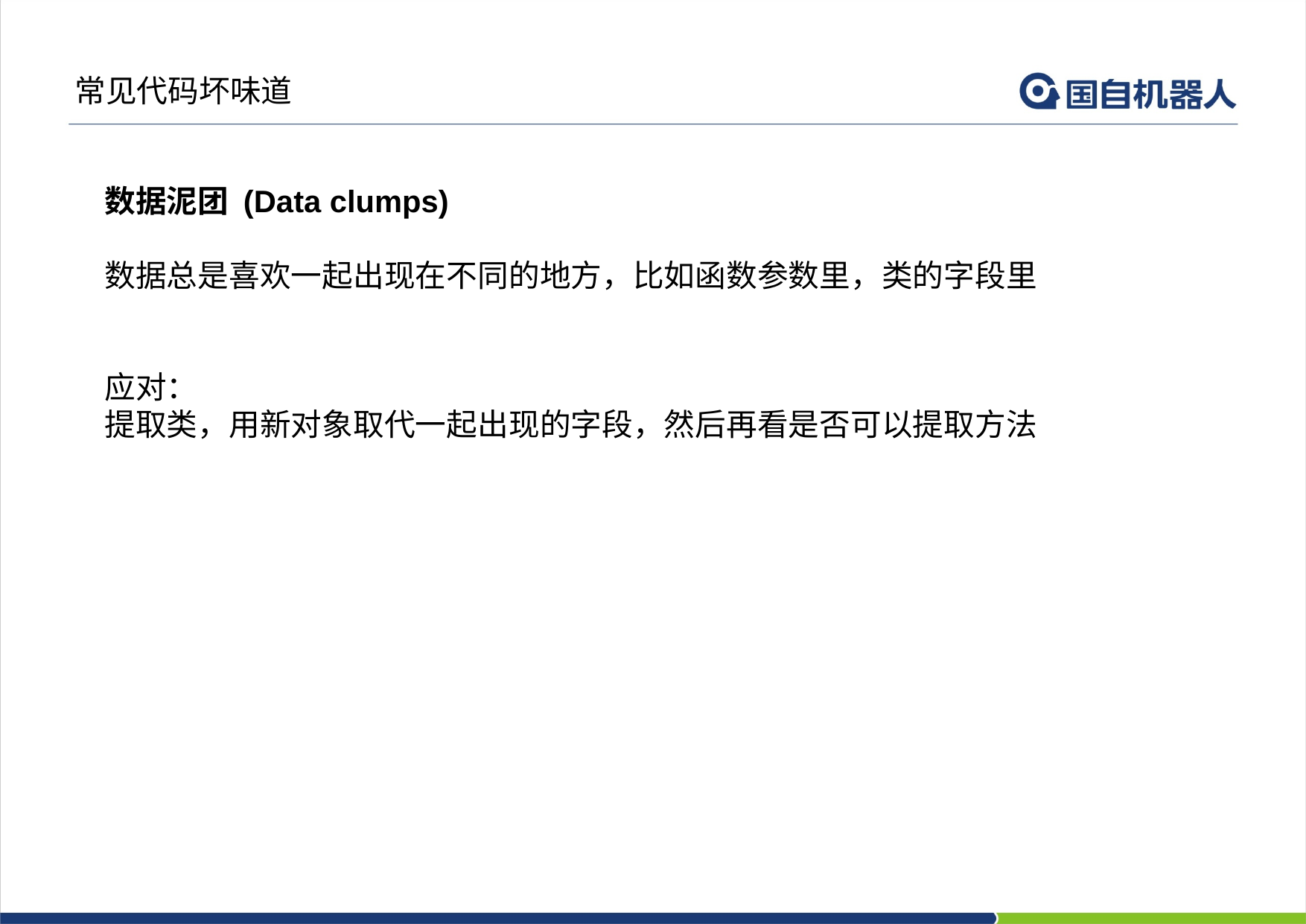

常见代码坏味道
数据泥团 (Data clumps)

数据总是喜欢一起出现在不同的地方，比如函数参数里，类的字段里

应对：
提取类，用新对象取代一起出现的字段，然后再看是否可以提取方法